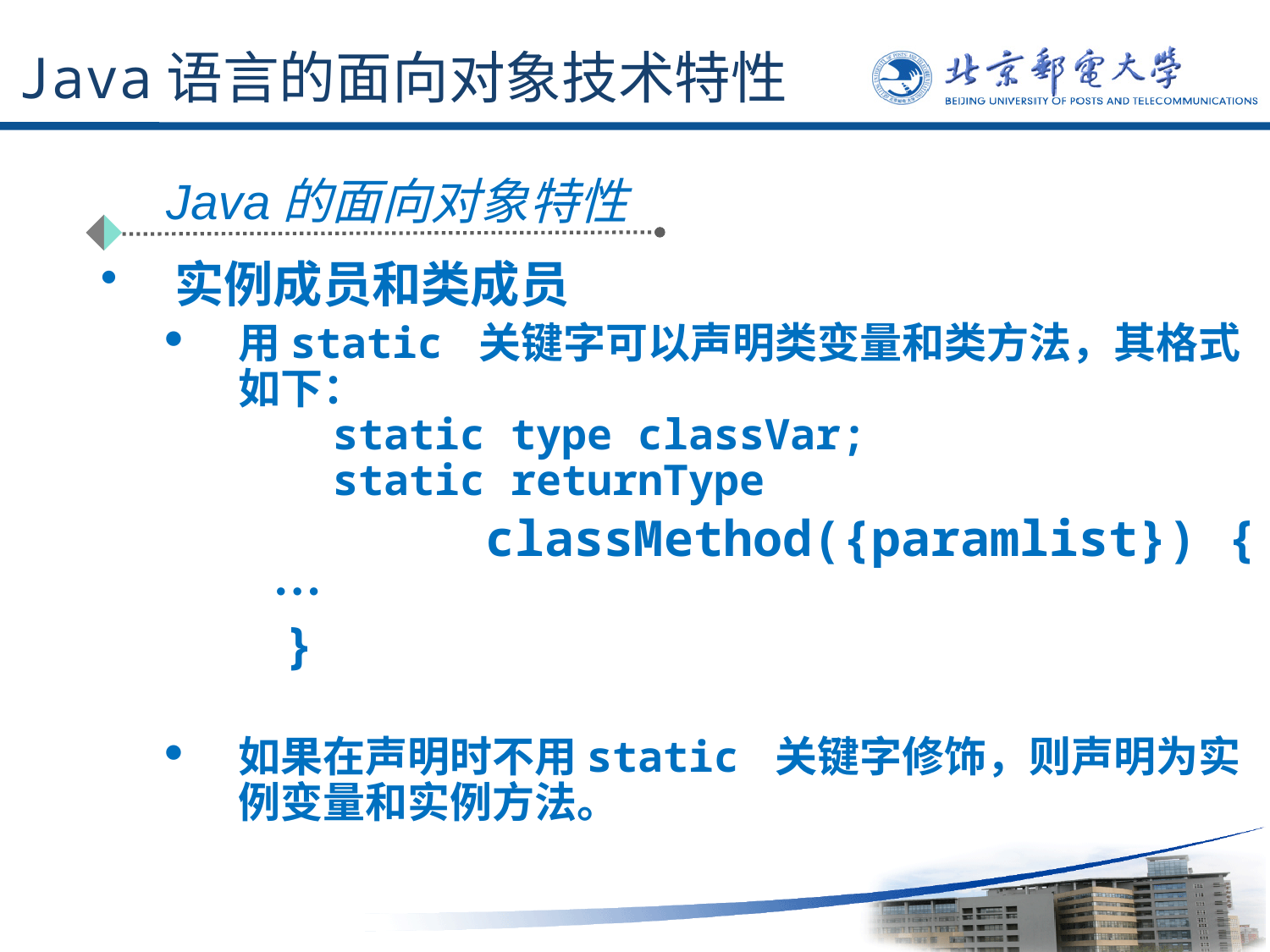

# Java语言的面向对象技术特性

Java的面向对象特性

实例成员和类成员
用static 关键字可以声明类变量和类方法，其格式如下：
　　static type classVar;
　　static returnType
             classMethod({paramlist}) {
　　…
　　}
如果在声明时不用static 关键字修饰，则声明为实例变量和实例方法。